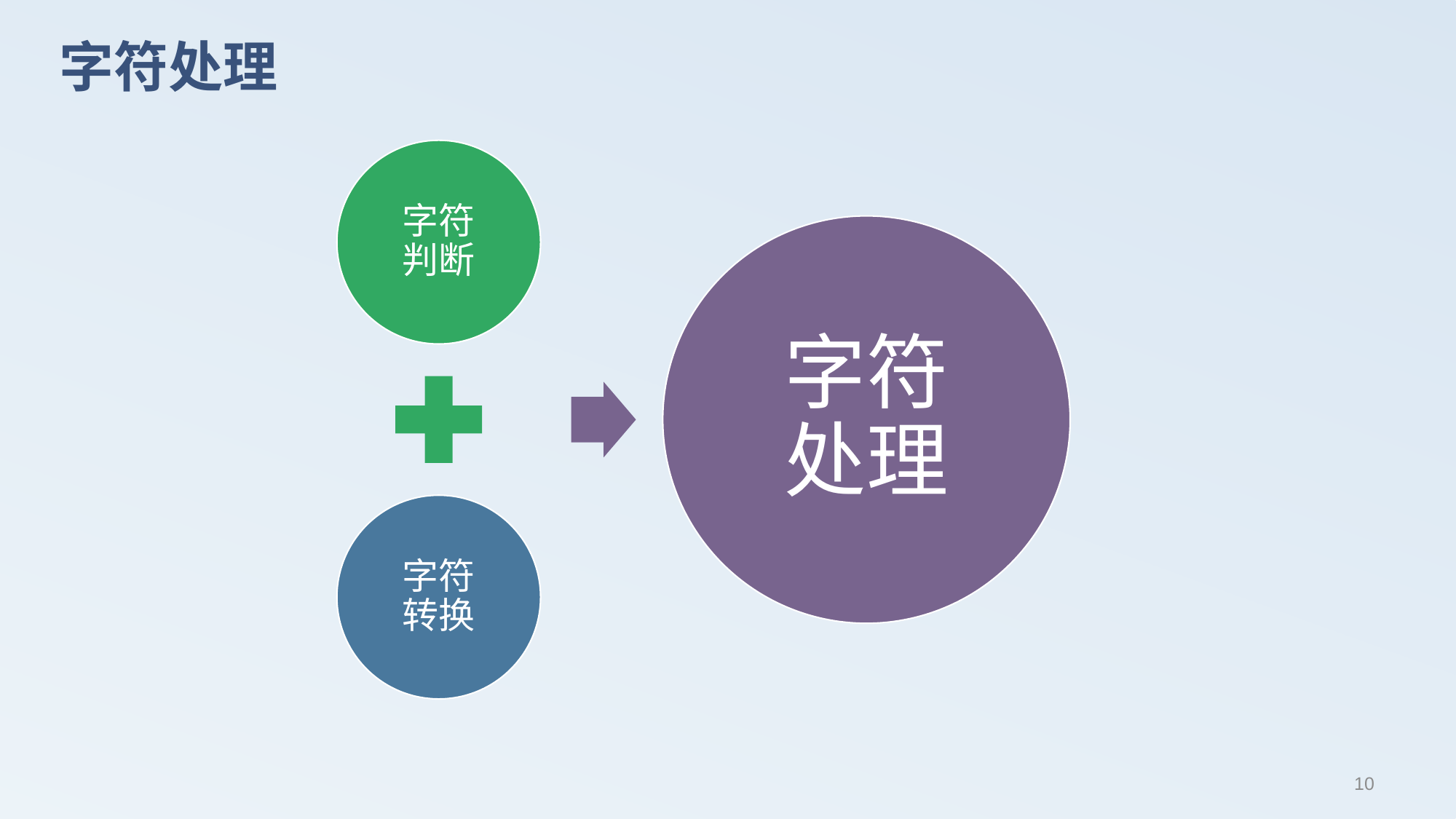

# 字符处理
字符
判断

字符
转换

字符
处理